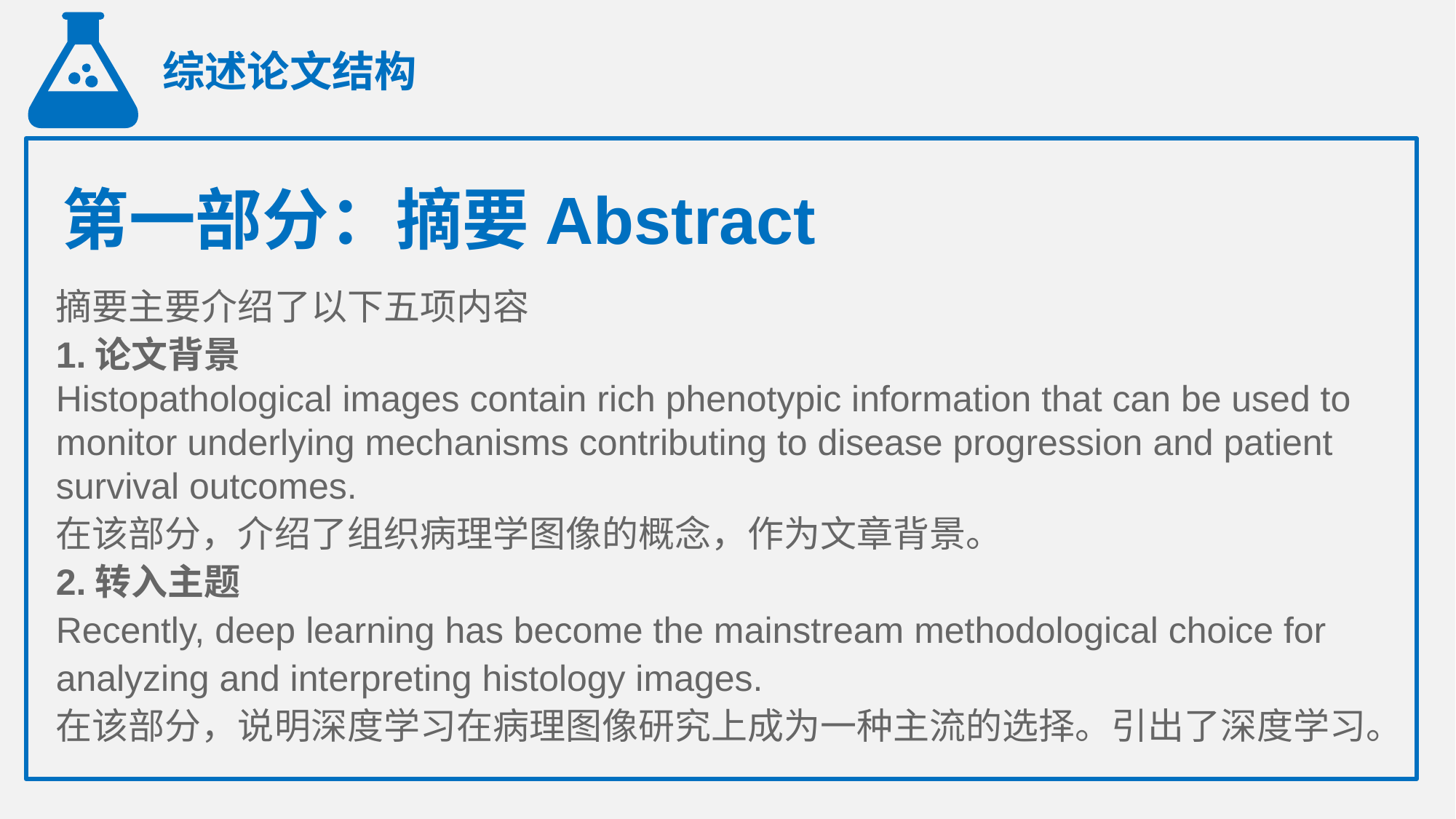

综述论文结构

第一部分：摘要Abstract
摘要主要介绍了以下五项内容
1.论文背景
Histopathological images contain rich phenotypic information that can be used to monitor underlying mechanisms contributing to disease progression and patient survival outcomes.
在该部分，介绍了组织病理学图像的概念，作为文章背景。
2.转入主题
Recently, deep learning has become the mainstream methodological choice for analyzing and interpreting histology images.
在该部分，说明深度学习在病理图像研究上成为一种主流的选择。引出了深度学习。